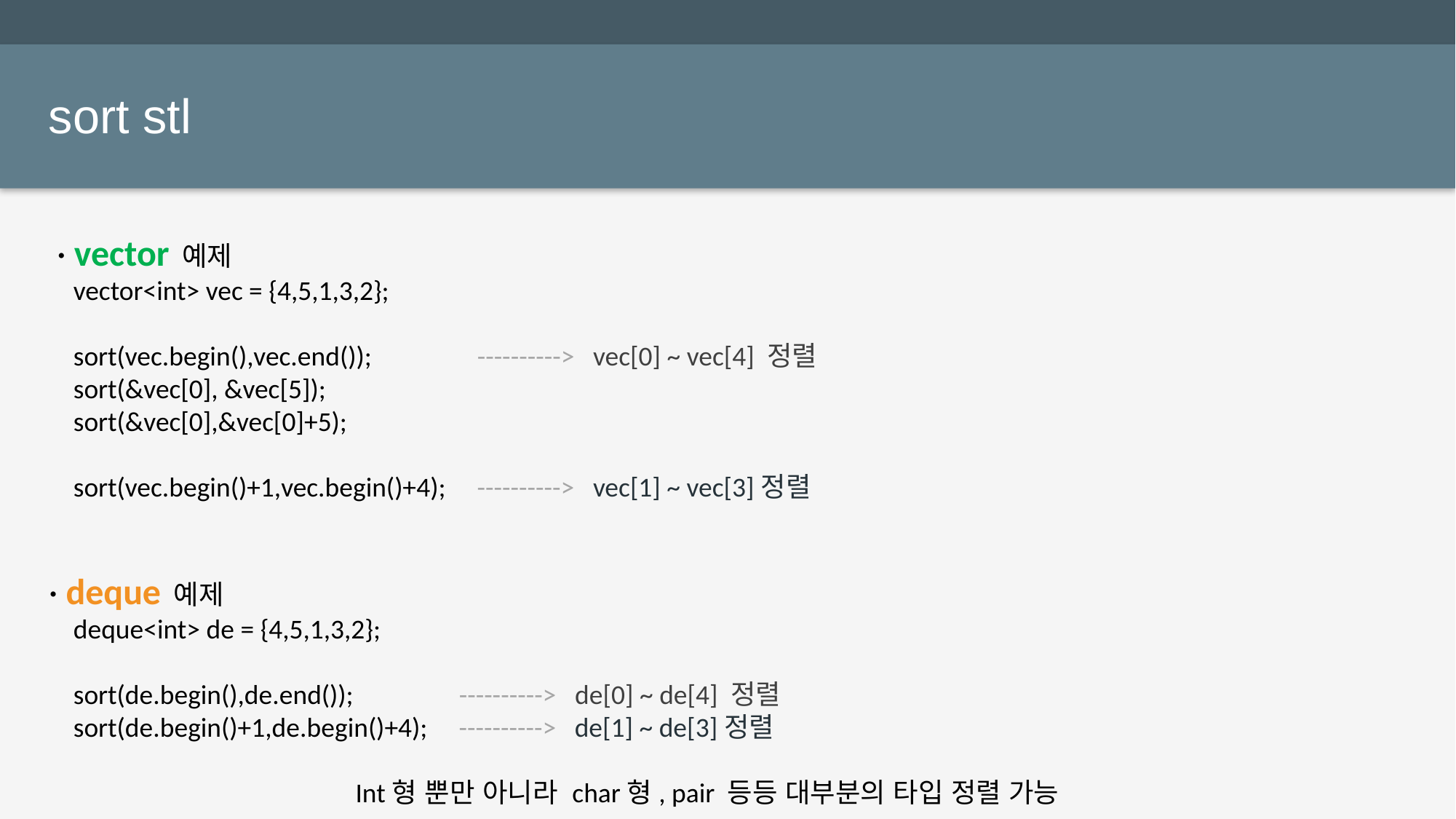

sort stl
 · vector 예제
    vector<int> vec = {4,5,1,3,2};
    sort(vec.begin(),vec.end());                 ---------->   vec[0] ~ vec[4] 정렬
    sort(&vec[0], &vec[5]);
    sort(&vec[0],&vec[0]+5);

    sort(vec.begin()+1,vec.begin()+4);     ---------->   vec[1] ~ vec[3]정렬

· deque 예제
    deque<int> de = {4,5,1,3,2};
    sort(de.begin(),de.end());                 ---------->   de[0] ~ de[4] 정렬
    sort(de.begin()+1,de.begin()+4);     ---------->   de[1] ~ de[3]정렬

Int형 뿐만 아니라 char형, pair 등등 대부분의 타입 정렬 가능